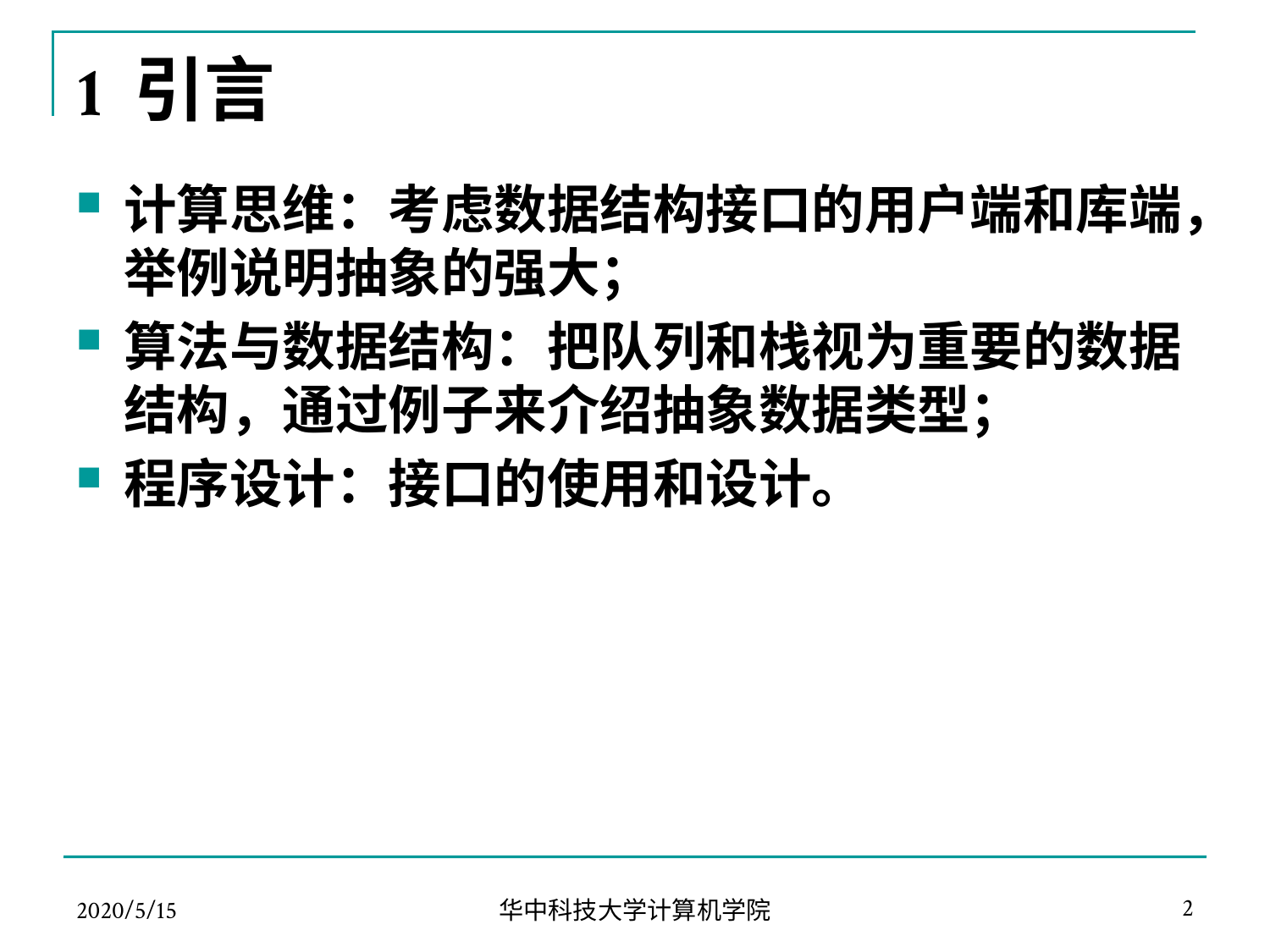

# 1 引言
计算思维：考虑数据结构接口的用户端和库端，举例说明抽象的强大；
算法与数据结构：把队列和栈视为重要的数据结构，通过例子来介绍抽象数据类型；
程序设计：接口的使用和设计。
2020/5/15
2
华中科技大学计算机学院